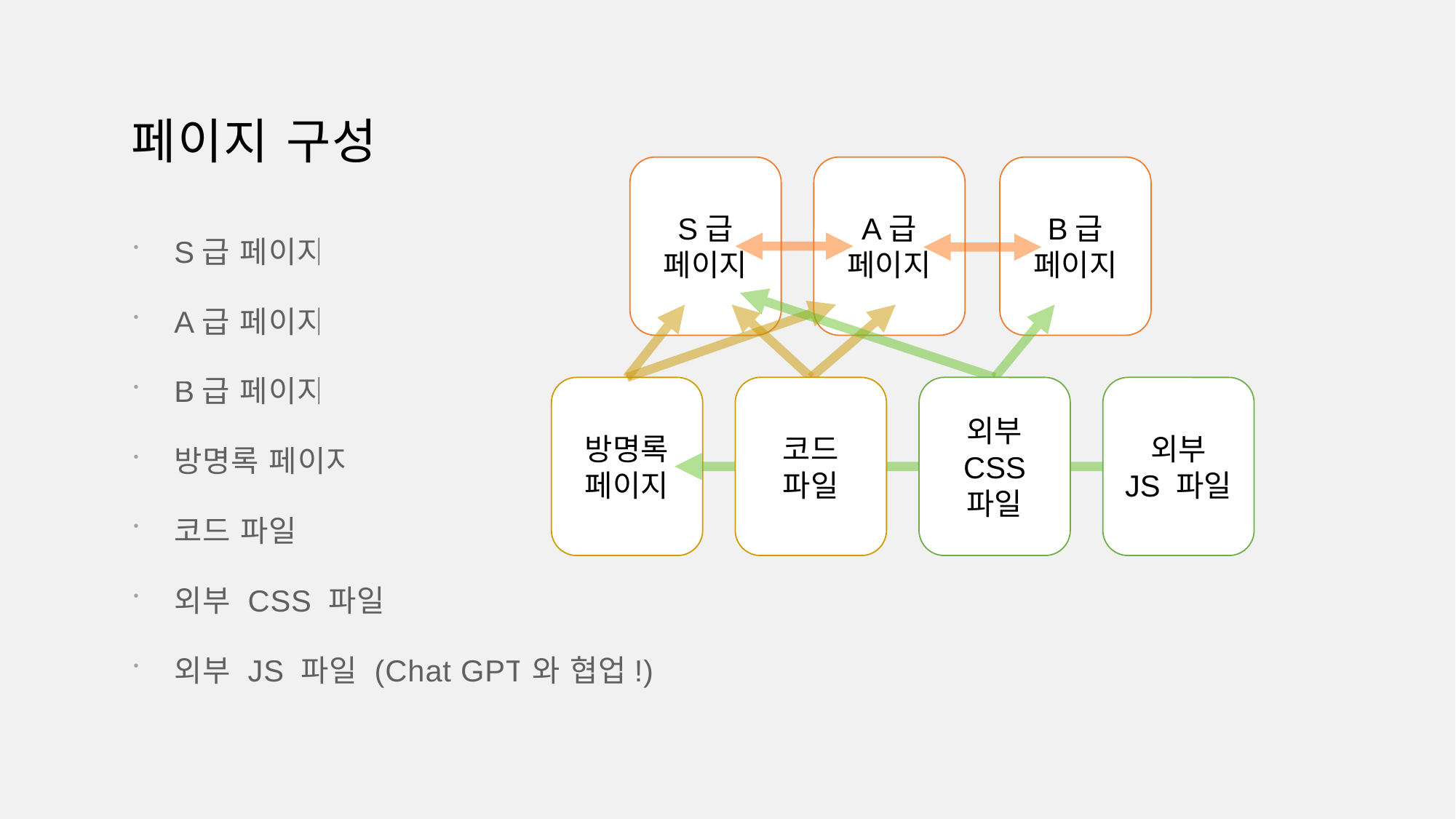

# 페이지 구성
B급
페이지
S급
페이지
A급
페이지
S급 페이지
A급 페이지
B급 페이지
방명록 페이지
코드 파일
외부 CSS 파일
외부 JS 파일 (Chat GPT와 협업!)
방명록
페이지
코드
파일
외부
CSS
파일
외부
JS 파일